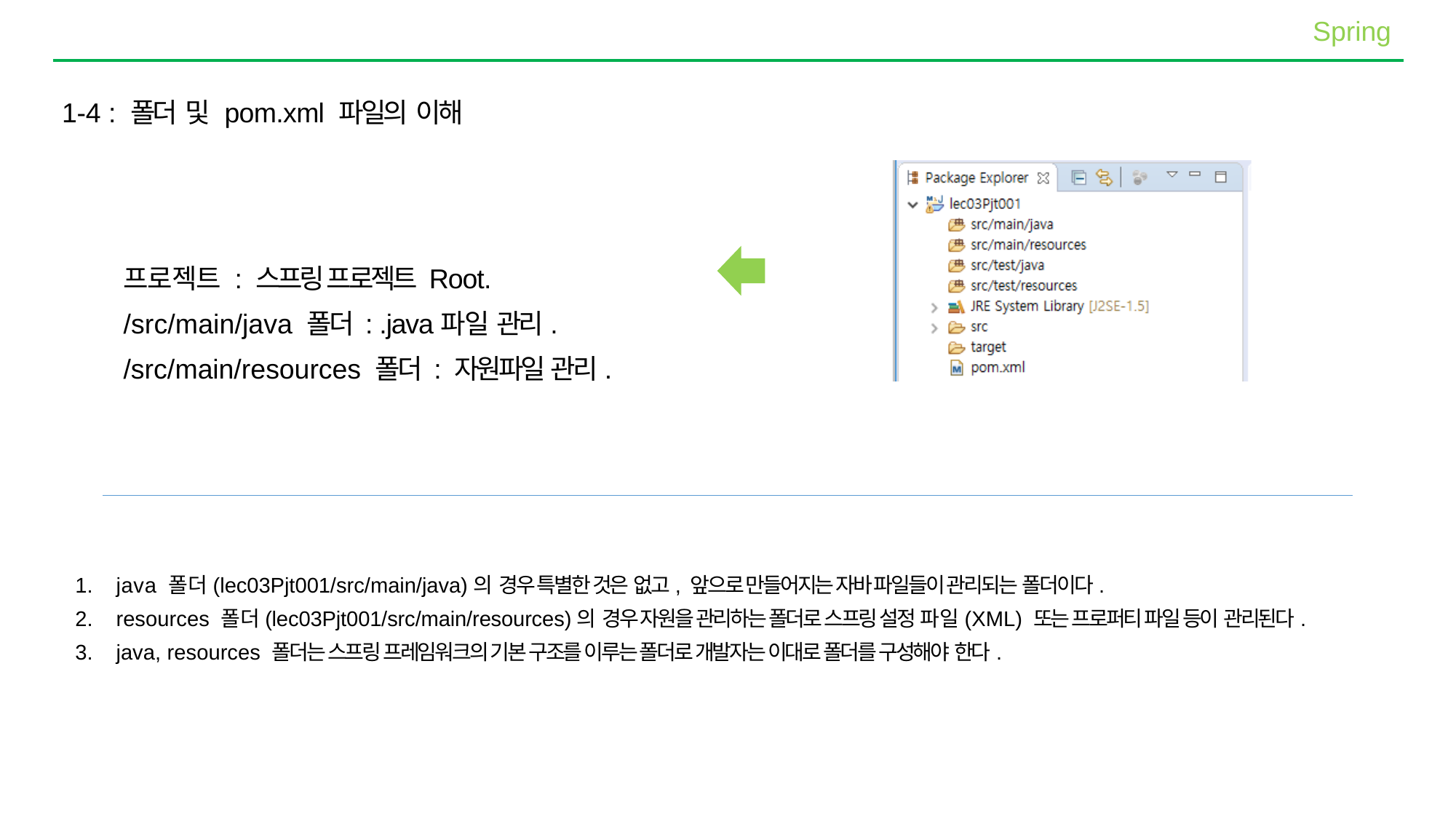

Spring
1-4 : 폴더 및 pom.xml 파일의 이해

프로젝트 : 스프링 프로젝트 Root.
/src/main/java 폴더 : .java파일 관리.
/src/main/resources 폴더 : 자원파일 관리.

java 폴더(lec03Pjt001/src/main/java)의 경우 특별한 것은 없고, 앞으로 만들어지는 자바 파일들이 관리되는 폴더이다.
resources 폴더(lec03Pjt001/src/main/resources)의 경우 자원을 관리하는 폴더로 스프링 설정 파일(XML) 또는 프로퍼티 파일 등이 관리된다.
java, resources 폴더는 스프링 프레임워크의 기본 구조를 이루는 폴더로 개발자는 이대로 폴더를 구성해야 한다.